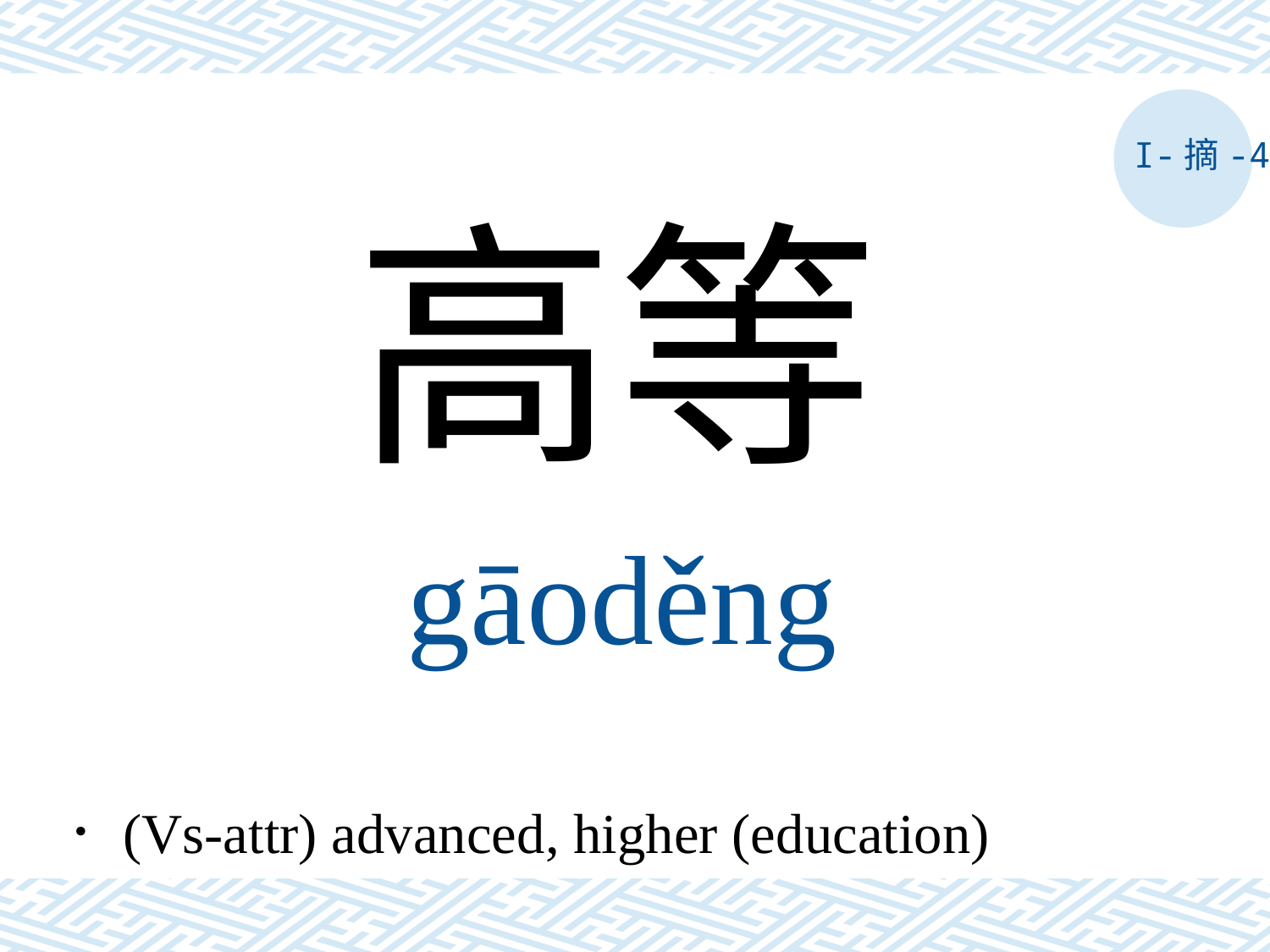

I-摘-4

高等
gāoděng
．(Vs-attr) advanced, higher (education)